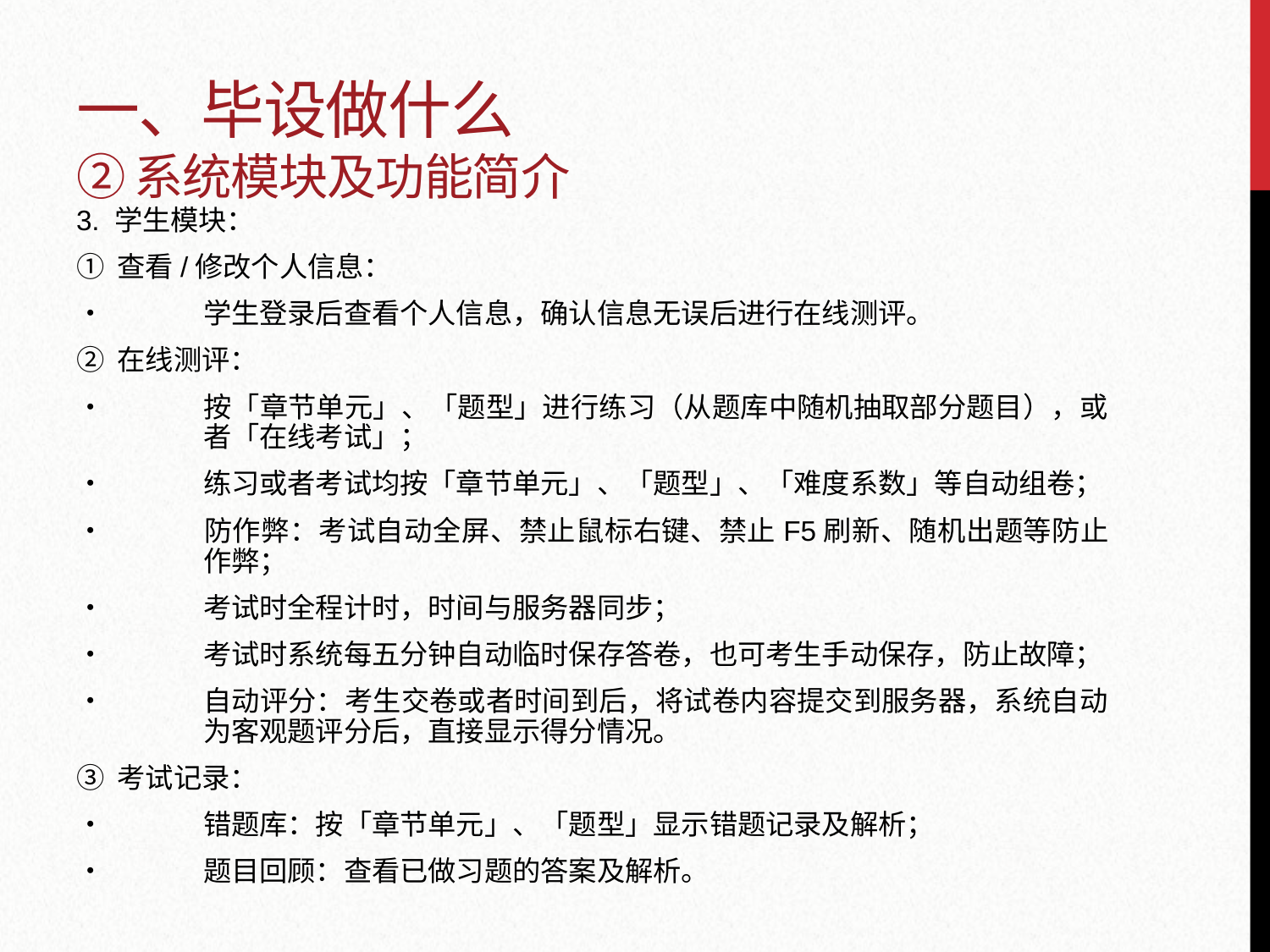

# 一、毕设做什么 ② 系统模块及功能简介
3. 学生模块：
① 查看/修改个人信息：
•	学生登录后查看个人信息，确认信息无误后进行在线测评。
② 在线测评：
•	按「章节单元」、「题型」进行练习（从题库中随机抽取部分题目），或	者「在线考试」；
•	练习或者考试均按「章节单元」、「题型」、「难度系数」等自动组卷；
•	防作弊：考试自动全屏、禁止鼠标右键、禁止F5刷新、随机出题等防止	作弊；
•	考试时全程计时，时间与服务器同步；
•	考试时系统每五分钟自动临时保存答卷，也可考生手动保存，防止故障；
•	自动评分：考生交卷或者时间到后，将试卷内容提交到服务器，系统自动	为客观题评分后，直接显示得分情况。
③ 考试记录：
•	错题库：按「章节单元」、「题型」显示错题记录及解析；
•	题目回顾：查看已做习题的答案及解析。